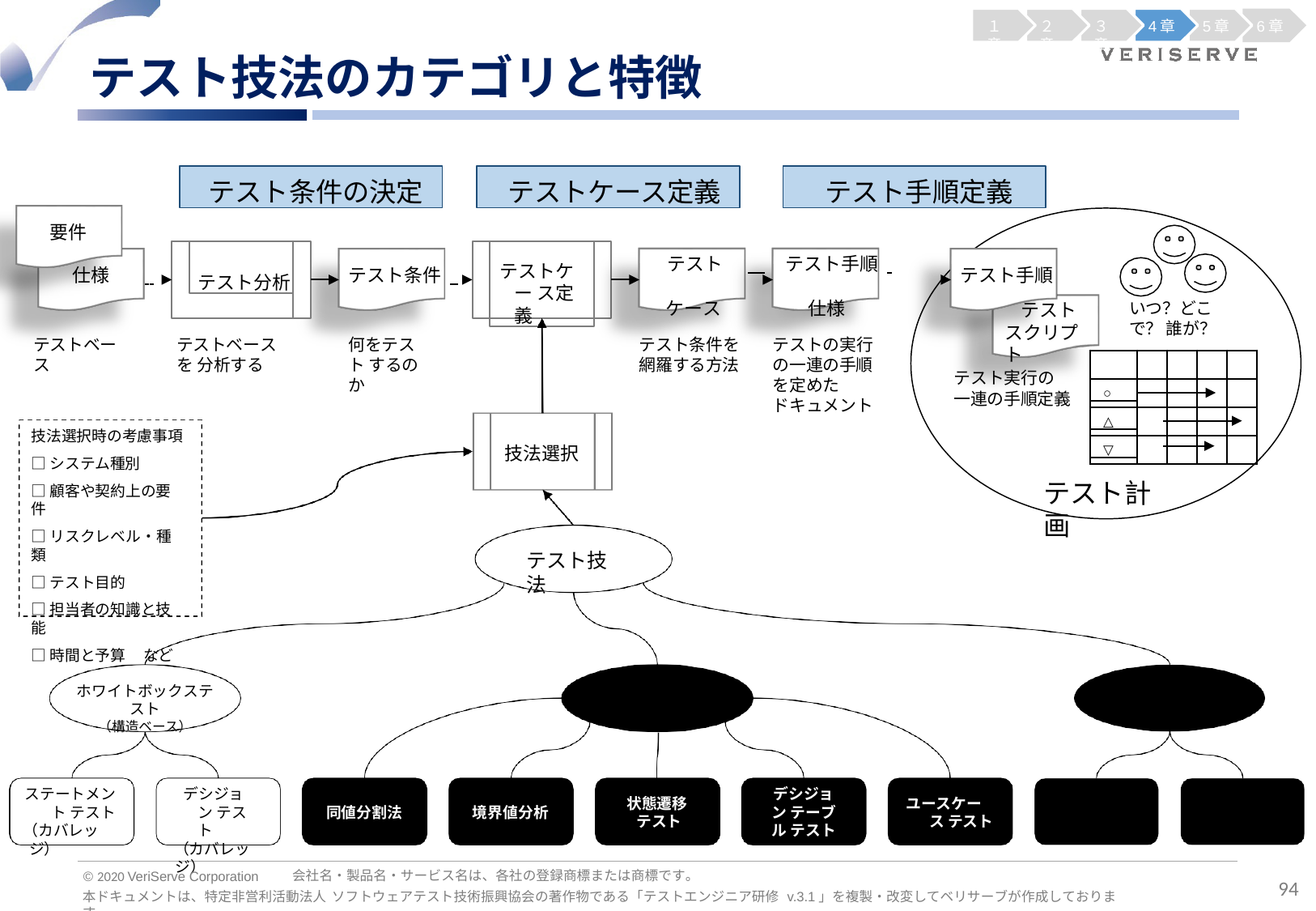

１章
２章
３章
4章
5章
6章
テスト技法のカテゴリと特徴
テスト条件の決定
テストケース定義
テスト手順定義

要件

テスト分析

テストケー ス定義

テスト手順
テスト スクリプト
テスト	    	テスト手順
ケース	仕様

仕様
テスト条件

いつ？どこで？ 誰が？

テストベースを 分析する
テストの実行 の一連の手順 を定めた
ドキュメント
テストベース
何をテスト するのか
テスト条件を 網羅する方法

テスト実行の
一連の手順定義

○

△

技法選択時の考慮事項
□システム種別
□顧客や契約上の要件
□リスクレベル・種類
□テスト目的
□担当者の知識と技能
□時間と予算	など

▽
技法選択

テスト計画
テスト技法
ブラックボックステスト
（仕様ベース）
ホワイトボックステスト
（構造ベース）
経験ベース
デシジョン テスト
（カバレッジ）
ステートメント テスト
（カバレッジ）
デシジョン テーブル テスト
状態遷移 テスト
ユースケース テスト
同値分割法
境界値分析
エラー推測
探索的テスト
会社名・製品名・サービス名は、各社の登録商標または商標です。
© 2020 VeriServe Corporation
94
本ドキュメントは、特定非営利活動法人 ソフトウェアテスト技術振興協会の著作物である「テストエンジニア研修 v.3.1」を複製・改変してベリサーブが作成しております。